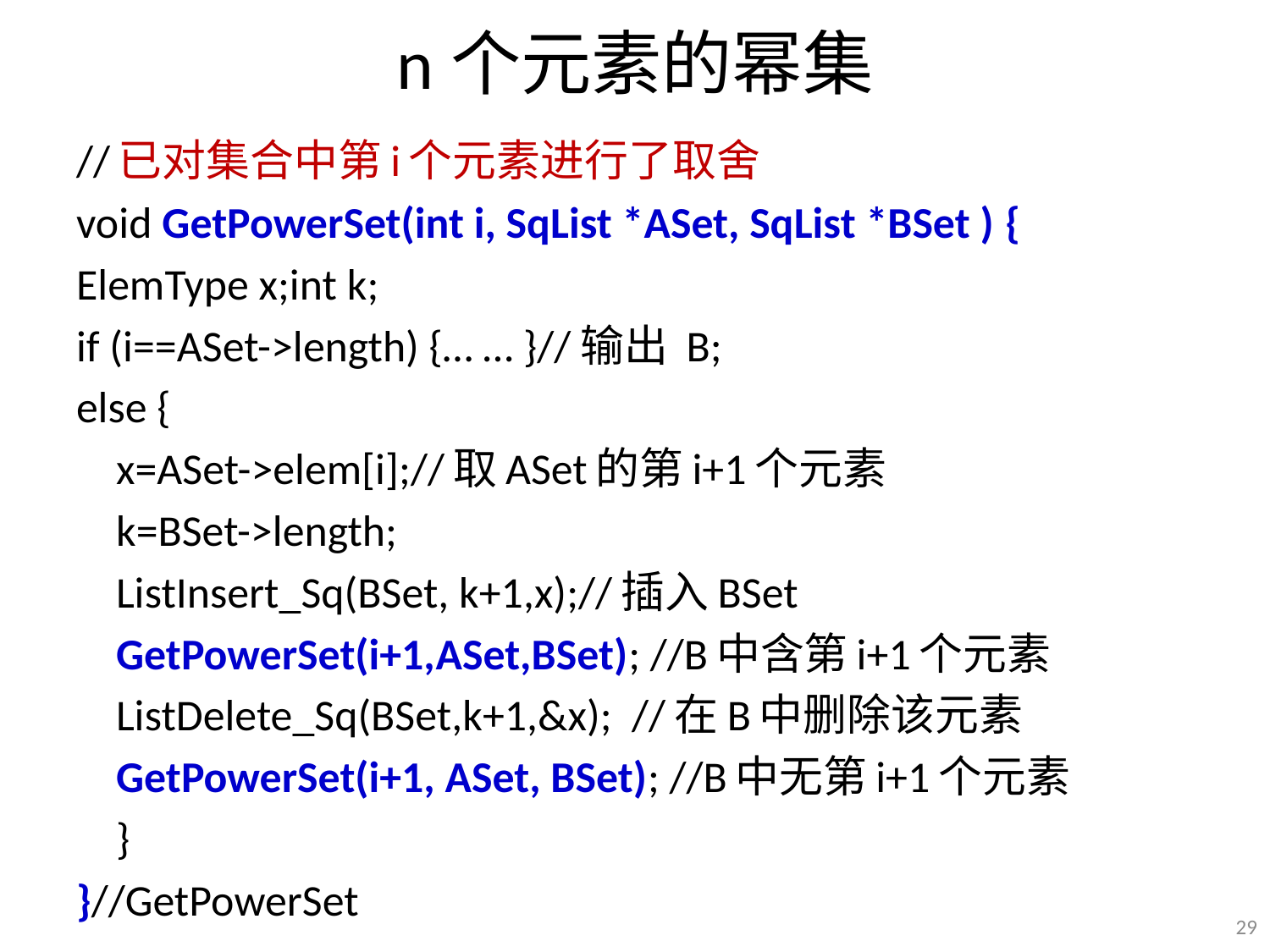

# n个元素的幂集
//已对集合中第i个元素进行了取舍
void GetPowerSet(int i, SqList *ASet, SqList *BSet ) {
ElemType x;int k;
if (i==ASet->length) {… … }//输出 B;
else {
    x=ASet->elem[i];//取ASet的第i+1个元素
    k=BSet->length;
    ListInsert_Sq(BSet, k+1,x);//插入BSet
    GetPowerSet(i+1,ASet,BSet); //B中含第i+1个元素
    ListDelete_Sq(BSet,k+1,&x);  //在B中删除该元素
    GetPowerSet(i+1, ASet, BSet); //B中无第i+1个元素
    }
}//GetPowerSet

29